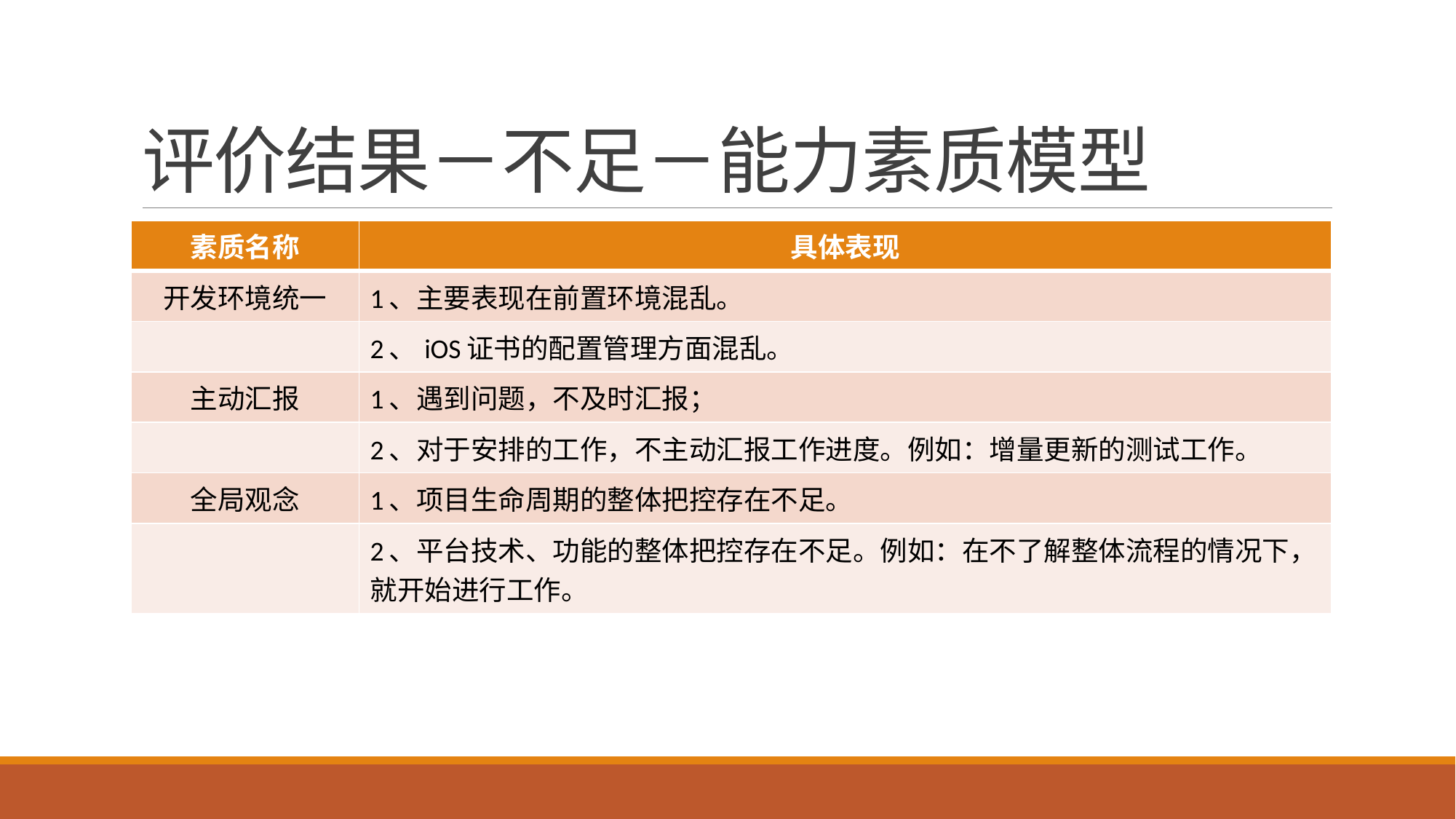

# 评价结果－不足－能力素质模型
| 素质名称 | 具体表现 |
| --- | --- |
| 开发环境统一 | 1、主要表现在前置环境混乱。 |
|  | 2、iOS证书的配置管理方面混乱。 |
| 主动汇报 | 1、遇到问题，不及时汇报； |
|  | 2、对于安排的工作，不主动汇报工作进度。例如：增量更新的测试工作。 |
| 全局观念 | 1、项目生命周期的整体把控存在不足。 |
|  | 2、平台技术、功能的整体把控存在不足。例如：在不了解整体流程的情况下，就开始进行工作。 |